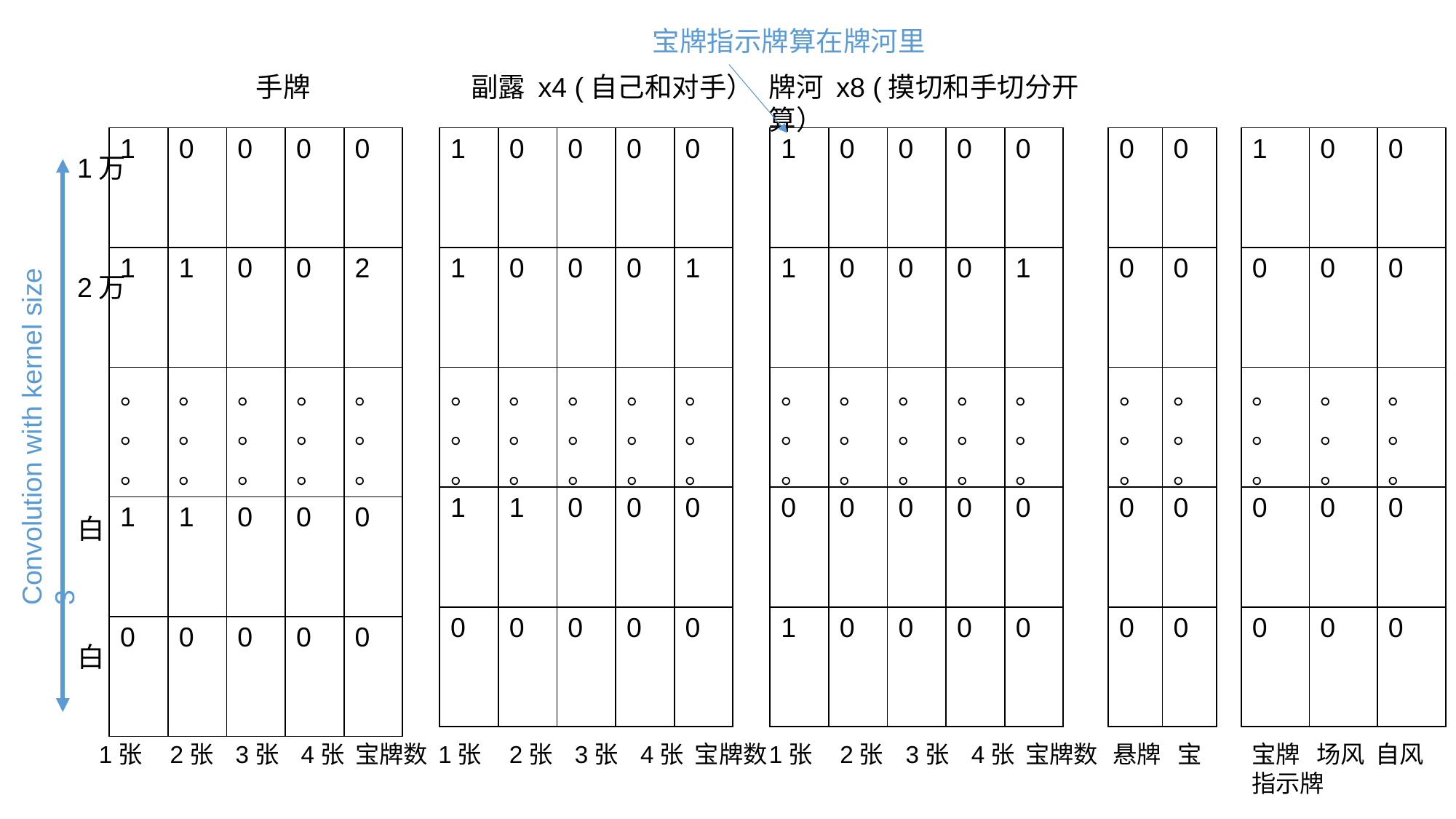

宝牌指示牌算在牌河里
手牌
副露 x4 (自己和对手）
牌河 x8 (摸切和手切分开算）
| 0 | 0 |
| --- | --- |
| 0 | 0 |
| 。 。 。 | 。 。 。 |
| 0 | 0 |
| 0 | 0 |
| 1 | 0 | 0 | 0 | 0 |
| --- | --- | --- | --- | --- |
| 1 | 1 | 0 | 0 | 2 |
| 。 。 。 | 。 。 。 | 。 。 。 | 。 。 。 | 。 。 。 |
| 1 | 1 | 0 | 0 | 0 |
| 0 | 0 | 0 | 0 | 0 |
| 1 | 0 | 0 | 0 | 0 |
| --- | --- | --- | --- | --- |
| 1 | 0 | 0 | 0 | 1 |
| 。 。 。 | 。 。 。 | 。 。 。 | 。 。 。 | 。 。 。 |
| 1 | 1 | 0 | 0 | 0 |
| 0 | 0 | 0 | 0 | 0 |
| 1 | 0 | 0 | 0 | 0 |
| --- | --- | --- | --- | --- |
| 1 | 0 | 0 | 0 | 1 |
| 。 。 。 | 。 。 。 | 。 。 。 | 。 。 。 | 。 。 。 |
| 0 | 0 | 0 | 0 | 0 |
| 1 | 0 | 0 | 0 | 0 |
| 1 | 0 | 0 |
| --- | --- | --- |
| 0 | 0 | 0 |
| 。 。 。 | 。 。 。 | 。 。 。 |
| 0 | 0 | 0 |
| 0 | 0 | 0 |
1万
Convolution with kernel size 3
2万
白
白
1张    2张   3张   4张  宝牌数
1张    2张   3张   4张  宝牌数
1张    2张   3张   4张  宝牌数
悬牌   宝
宝牌   场风  自风
指示牌